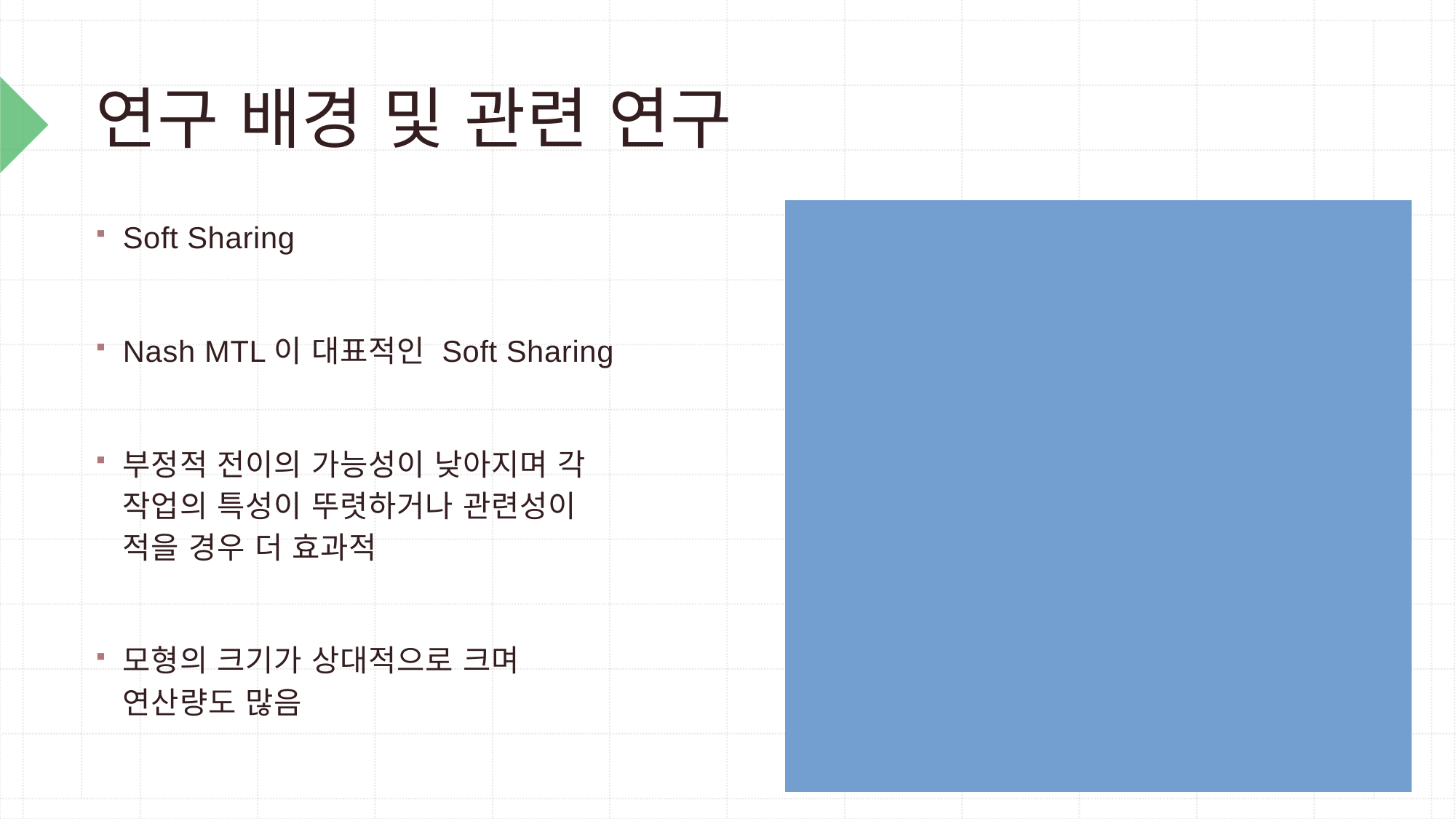

# 연구 배경 및 관련 연구
Soft Sharing

Nash MTL이 대표적인 Soft Sharing

부정적 전이의 가능성이 낮아지며 각 작업의 특성이 뚜렷하거나 관련성이 적을 경우 더 효과적

모형의 크기가 상대적으로 크며 연산량도 많음